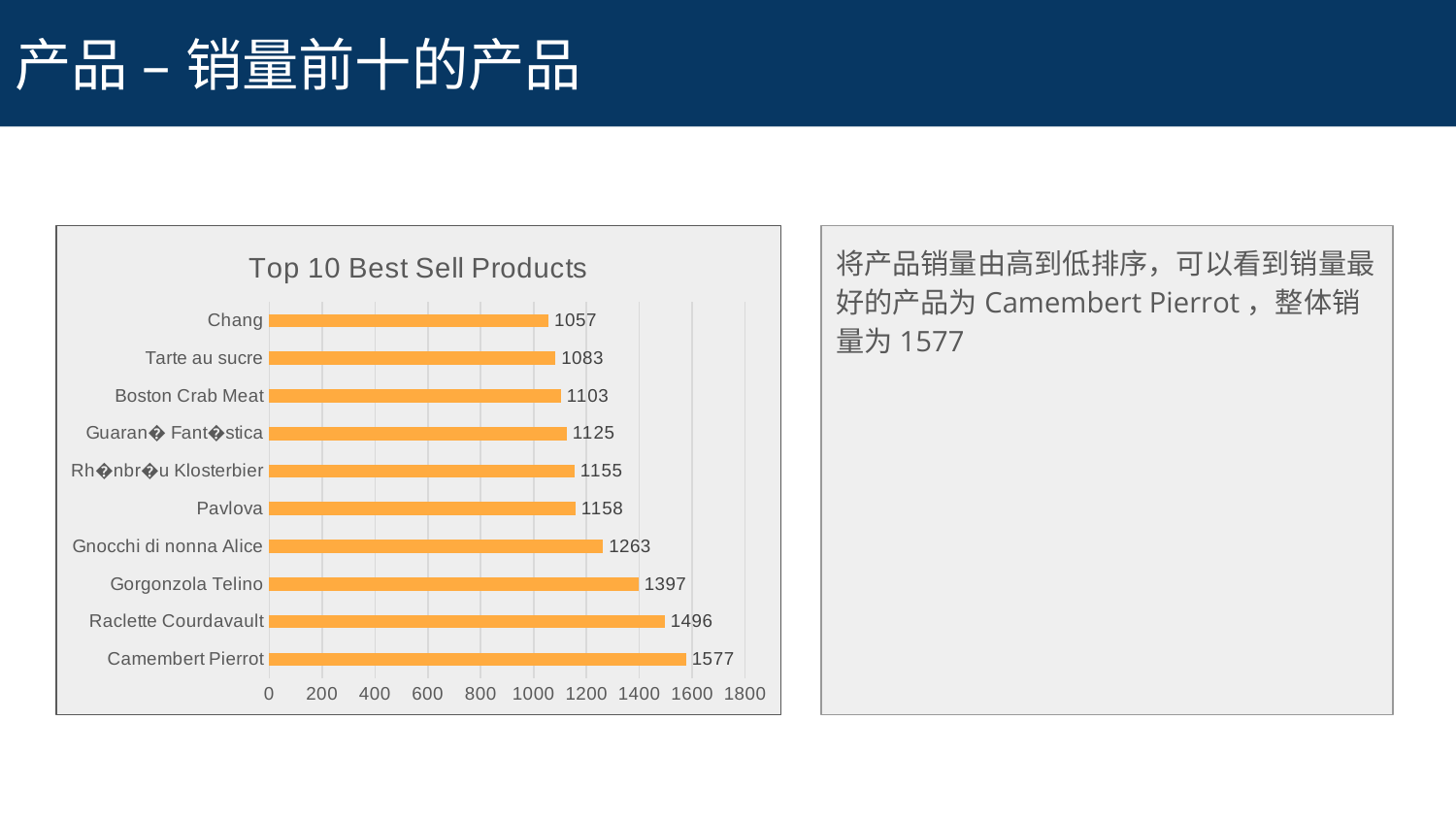

# 产品 – 销量前十的产品

### Chart: Top 10 Best Sell Products

| Category | OrderAmount |
|---|---|
| Camembert Pierrot | 1577.0 |
| Raclette Courdavault | 1496.0 |
| Gorgonzola Telino | 1397.0 |
| Gnocchi di nonna Alice | 1263.0 |
| Pavlova | 1158.0 |
| Rh�nbr�u Klosterbier | 1155.0 |
| Guaran� Fant�stica | 1125.0 |
| Boston Crab Meat | 1103.0 |
| Tarte au sucre | 1083.0 |
| Chang | 1057.0 |
将产品销量由高到低排序，可以看到销量最好的产品为Camembert Pierrot，整体销量为1577